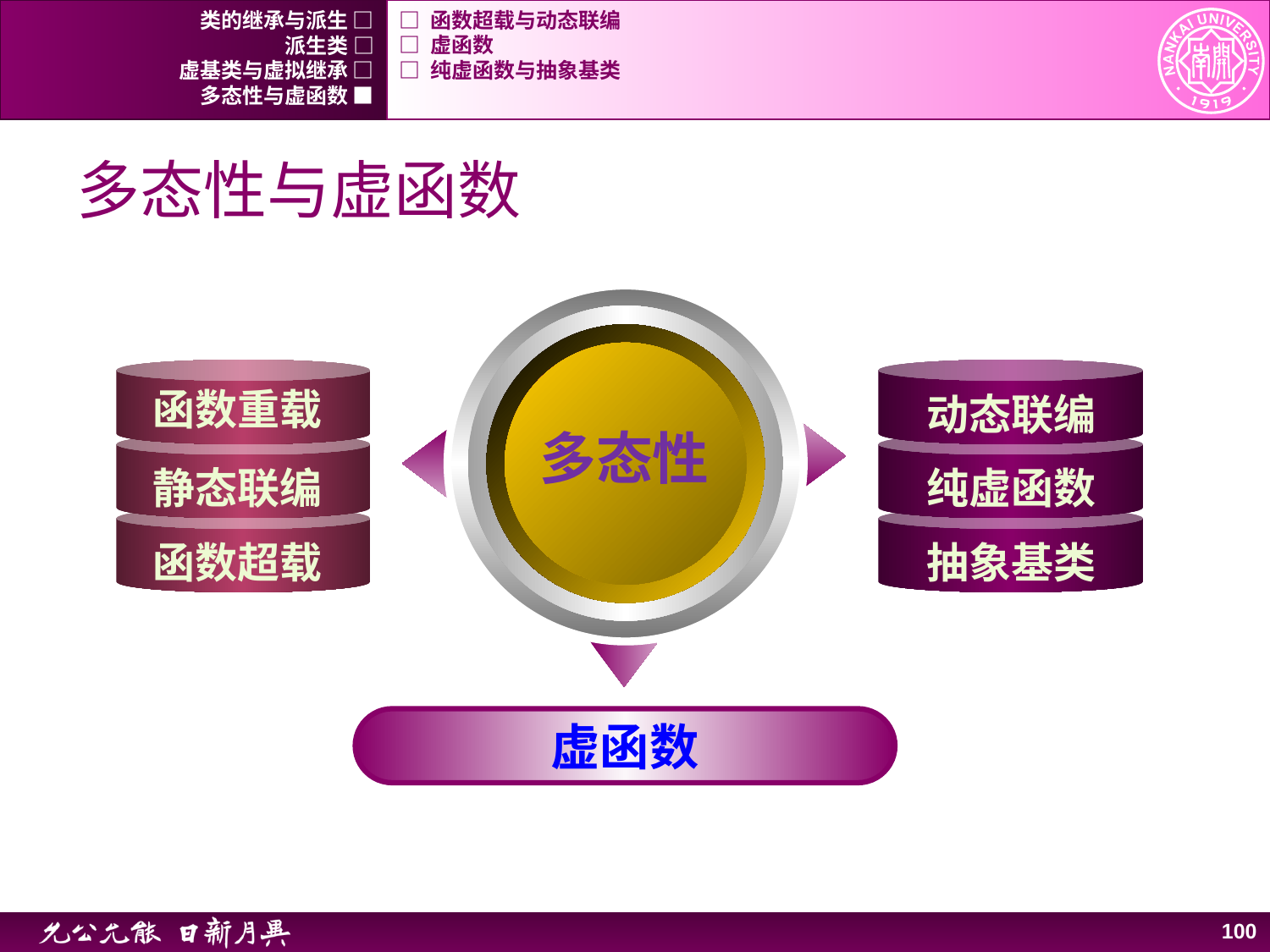

类的继承与派生 □
□ 函数超载与动态联编
派生类 □
□ 虚函数
虚基类与虚拟继承 □
□ 纯虚函数与抽象基类
多态性与虚函数 ■

# 多态性与虚函数

函数重载
动态联编
多态性

静态联编
纯虚函数

函数超载
抽象基类
虚函数
100